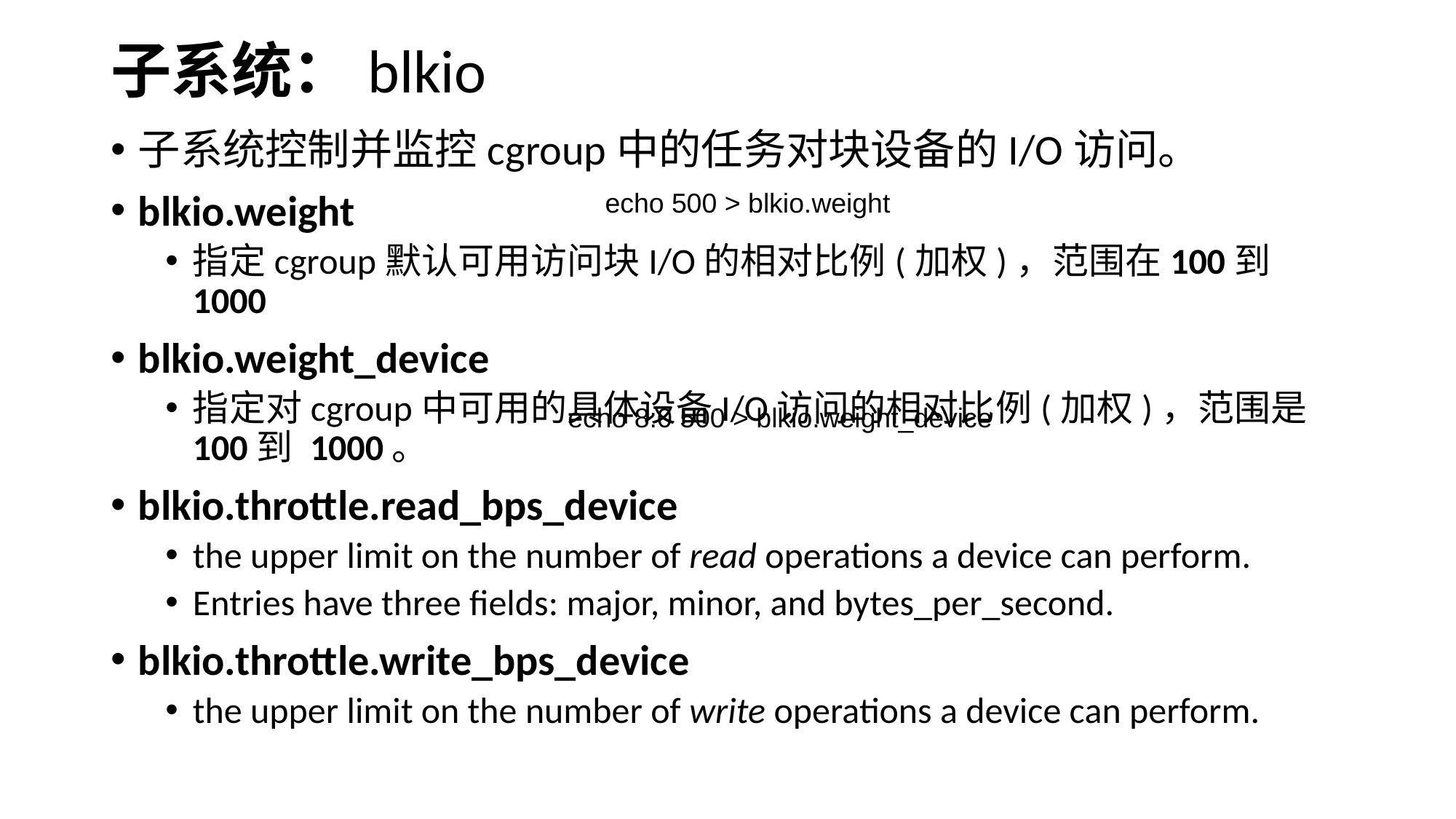

# 子系统：blkio
子系统控制并监控cgroup中的任务对块设备的I/O访问。
blkio.weight
指定cgroup默认可用访问块I/O的相对比例(加权)，范围在100到1000
blkio.weight_device
指定对cgroup中可用的具体设备I/O访问的相对比例(加权)，范围是100到 1000。
blkio.throttle.read_bps_device
the upper limit on the number of read operations a device can perform.
Entries have three fields: major, minor, and bytes_per_second.
blkio.throttle.write_bps_device
the upper limit on the number of write operations a device can perform.

echo 500 > blkio.weight
echo 8:0 500 > blkio.weight_device